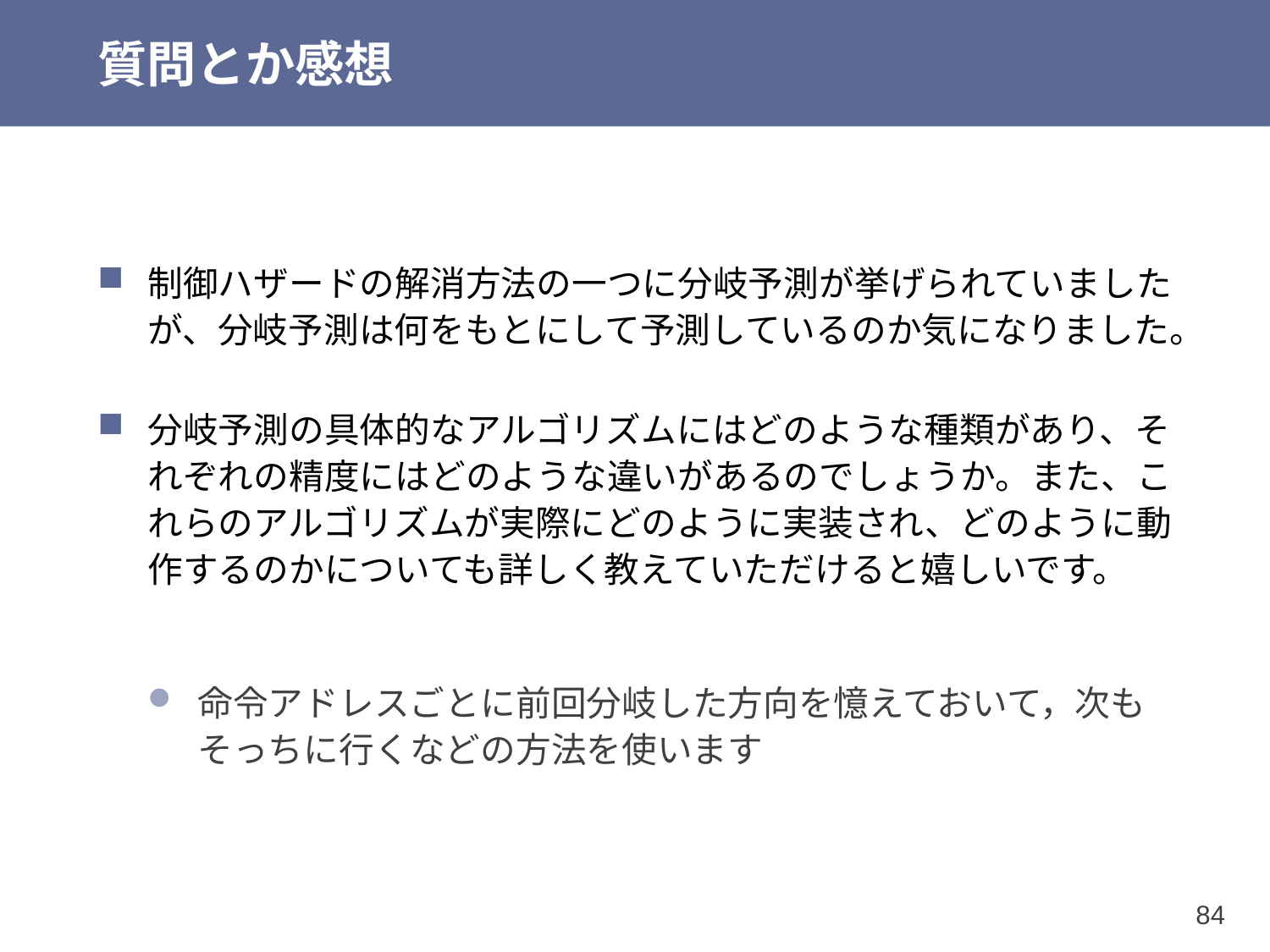

# 質問とか感想
制御ハザードの解消方法の一つに分岐予測が挙げられていましたが、分岐予測は何をもとにして予測しているのか気になりました。
分岐予測の具体的なアルゴリズムにはどのような種類があり、それぞれの精度にはどのような違いがあるのでしょうか。また、これらのアルゴリズムが実際にどのように実装され、どのように動作するのかについても詳しく教えていただけると嬉しいです。

命令アドレスごとに前回分岐した方向を憶えておいて，次もそっちに行くなどの方法を使います